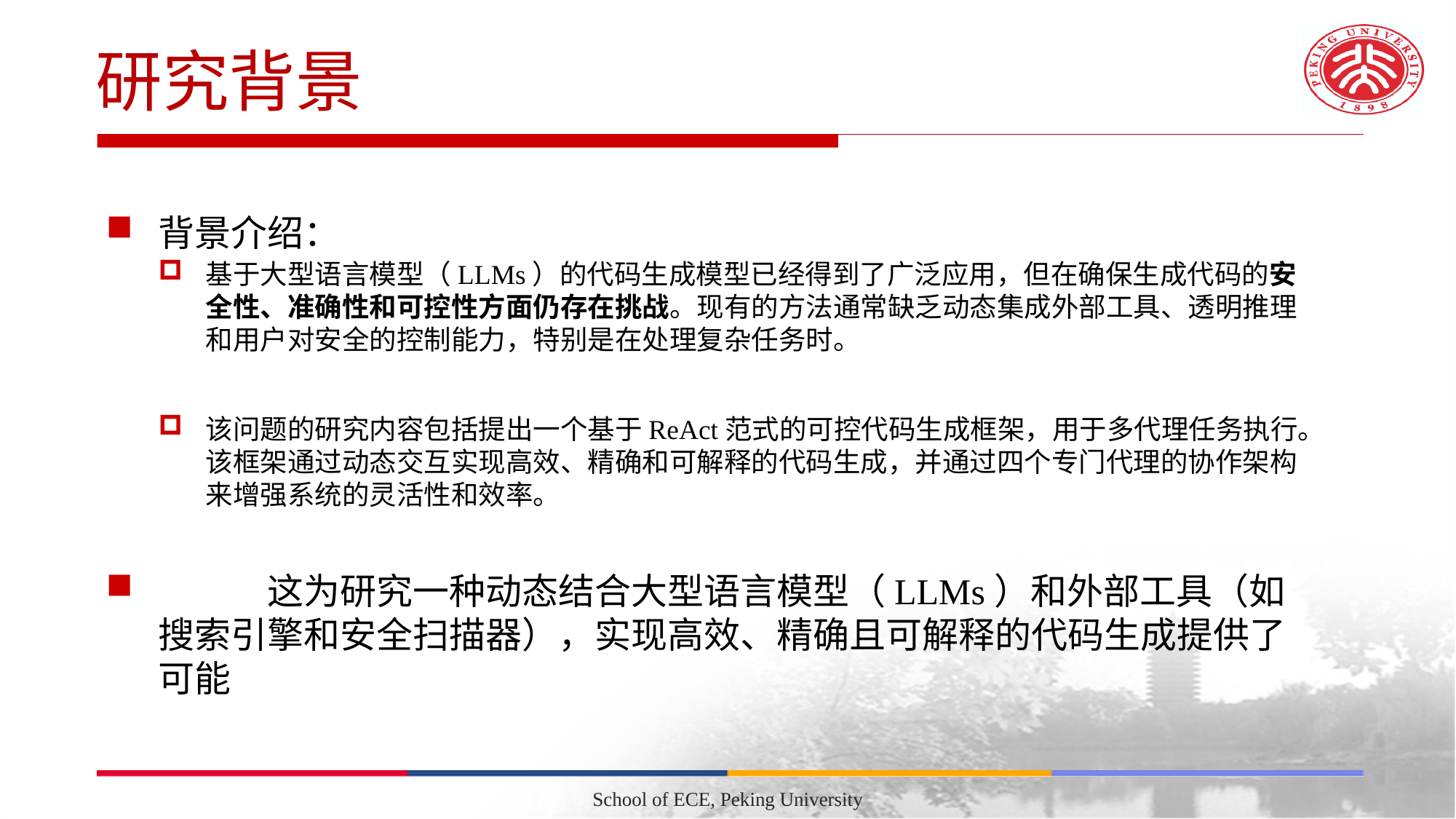

研究背景
背景介绍：
基于大型语言模型（LLMs）的代码生成模型已经得到了广泛应用，但在确保生成代码的安全性、准确性和可控性方面仍存在挑战。现有的方法通常缺乏动态集成外部工具、透明推理和用户对安全的控制能力，特别是在处理复杂任务时。

该问题的研究内容包括提出一个基于ReAct范式的可控代码生成框架，用于多代理任务执行。该框架通过动态交互实现高效、精确和可解释的代码生成，并通过四个专门代理的协作架构来增强系统的灵活性和效率。

	这为研究一种动态结合大型语言模型（LLMs）和外部工具（如搜索引擎和安全扫描器），实现高效、精确且可解释的代码生成提供了可能

School of ECE, Peking University